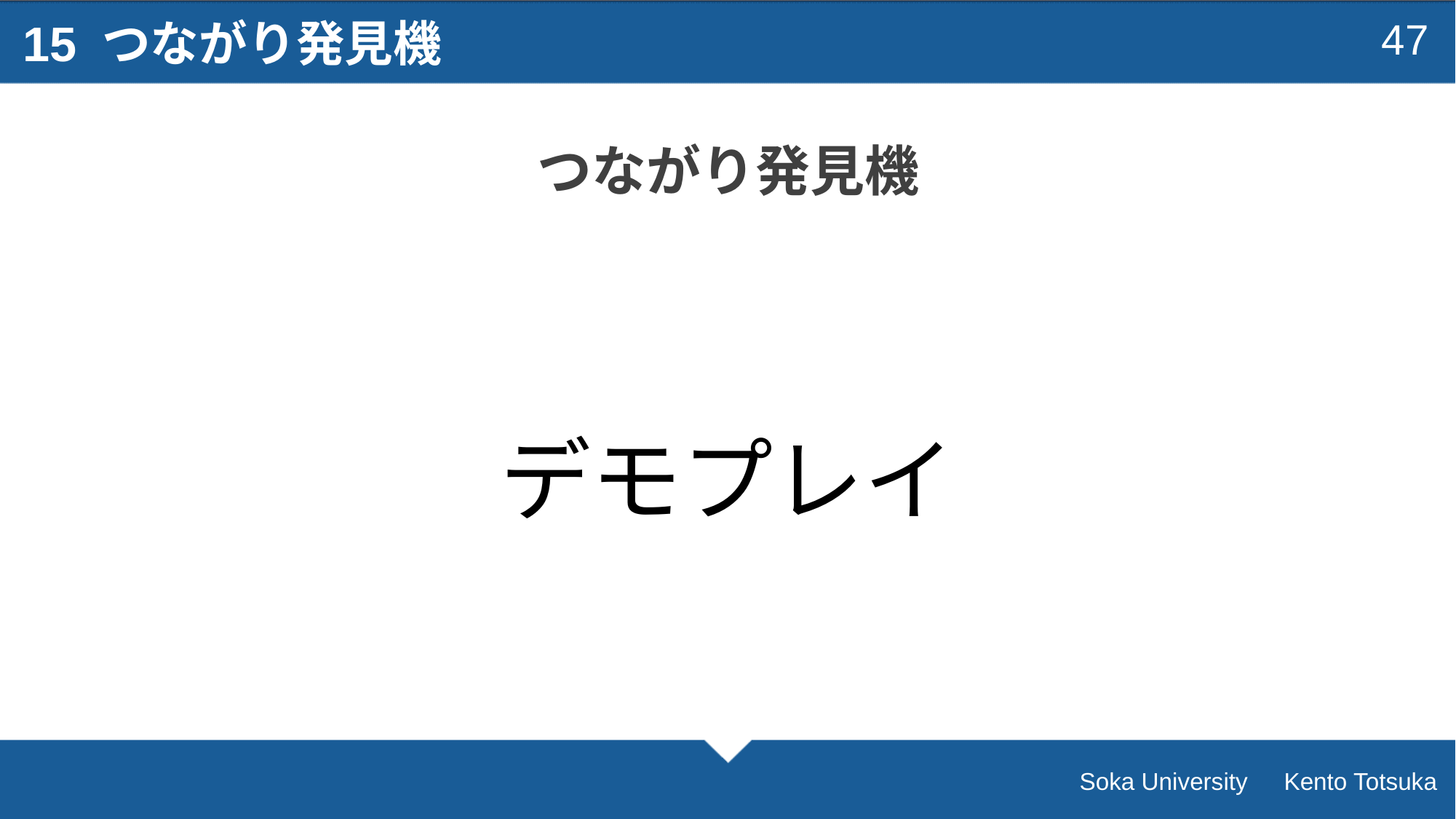

15 つながり発見機
47
つながり発見機
デモプレイ
Soka University　Kento Totsuka